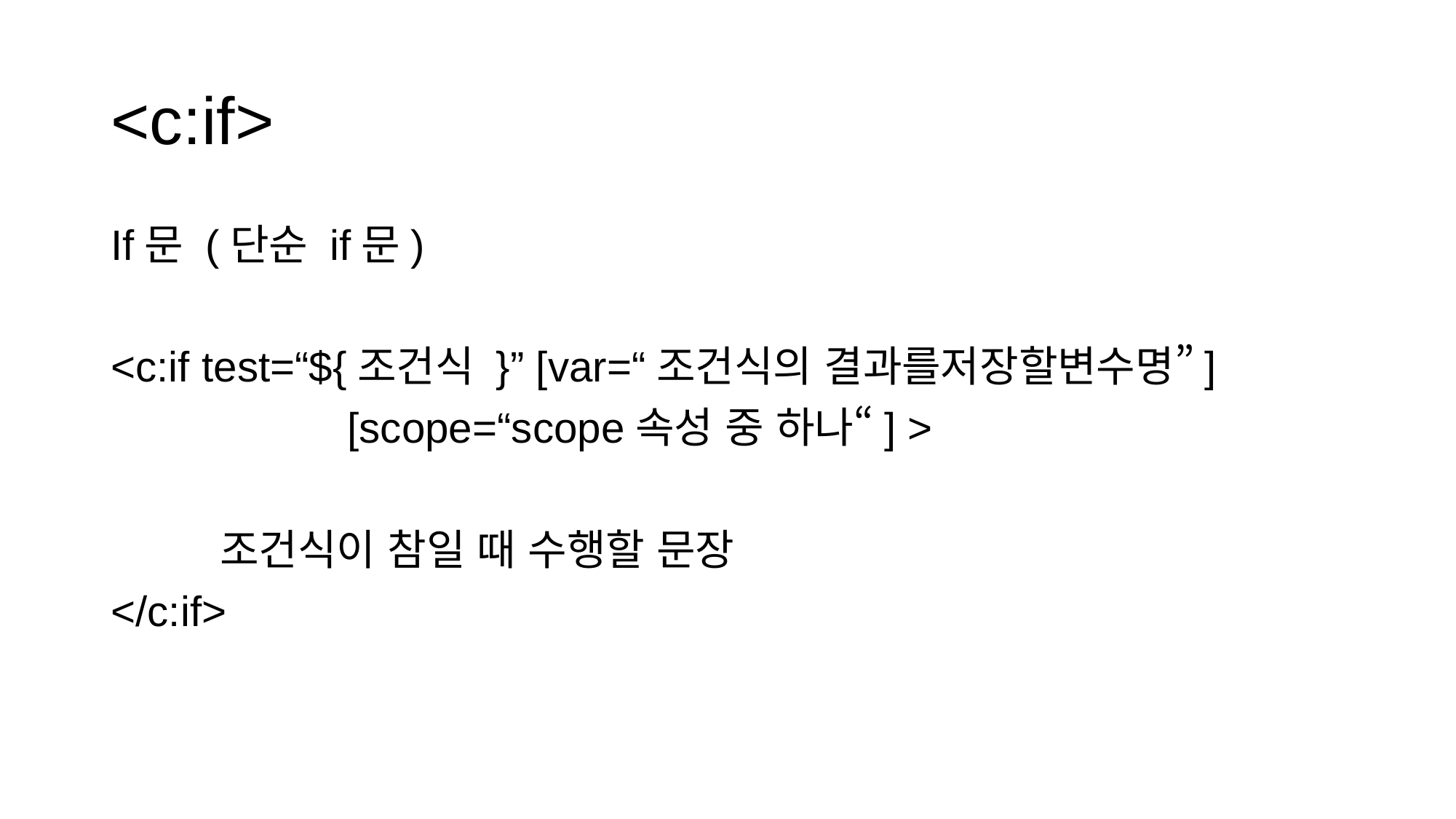

# <c:if>
If문 (단순 if문)

<c:if test=“${조건식 }” [var=“조건식의 결과를저장할변수명”]
                    [scope=“scope속성 중 하나“] >

	조건식이 참일 때 수행할 문장
</c:if>